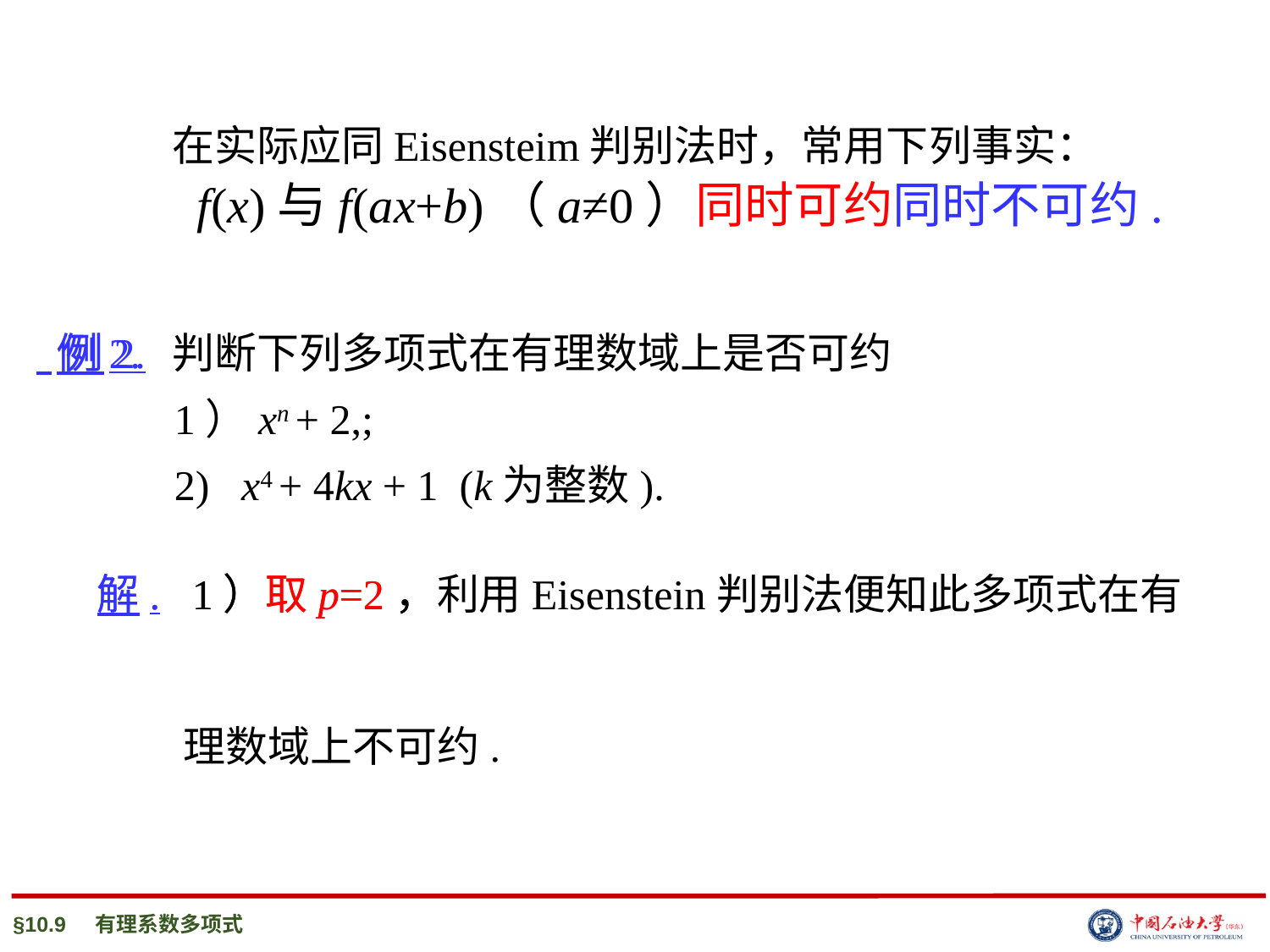

在实际应同Eisensteim判别法时，常用下列事实：

         f(x)与f(ax+b)（a≠0）同时可约同时不可约.

 例2.
 例2.  判断下列多项式在有理数域上是否可约
             1）xn + 2,;
             2)   x4 + 4kx + 1  (k为整数).

解.   1）取p=2，
解.   1）取p=2，利用Eisenstein判别法便知此多项式在有
        理数域上不可约.